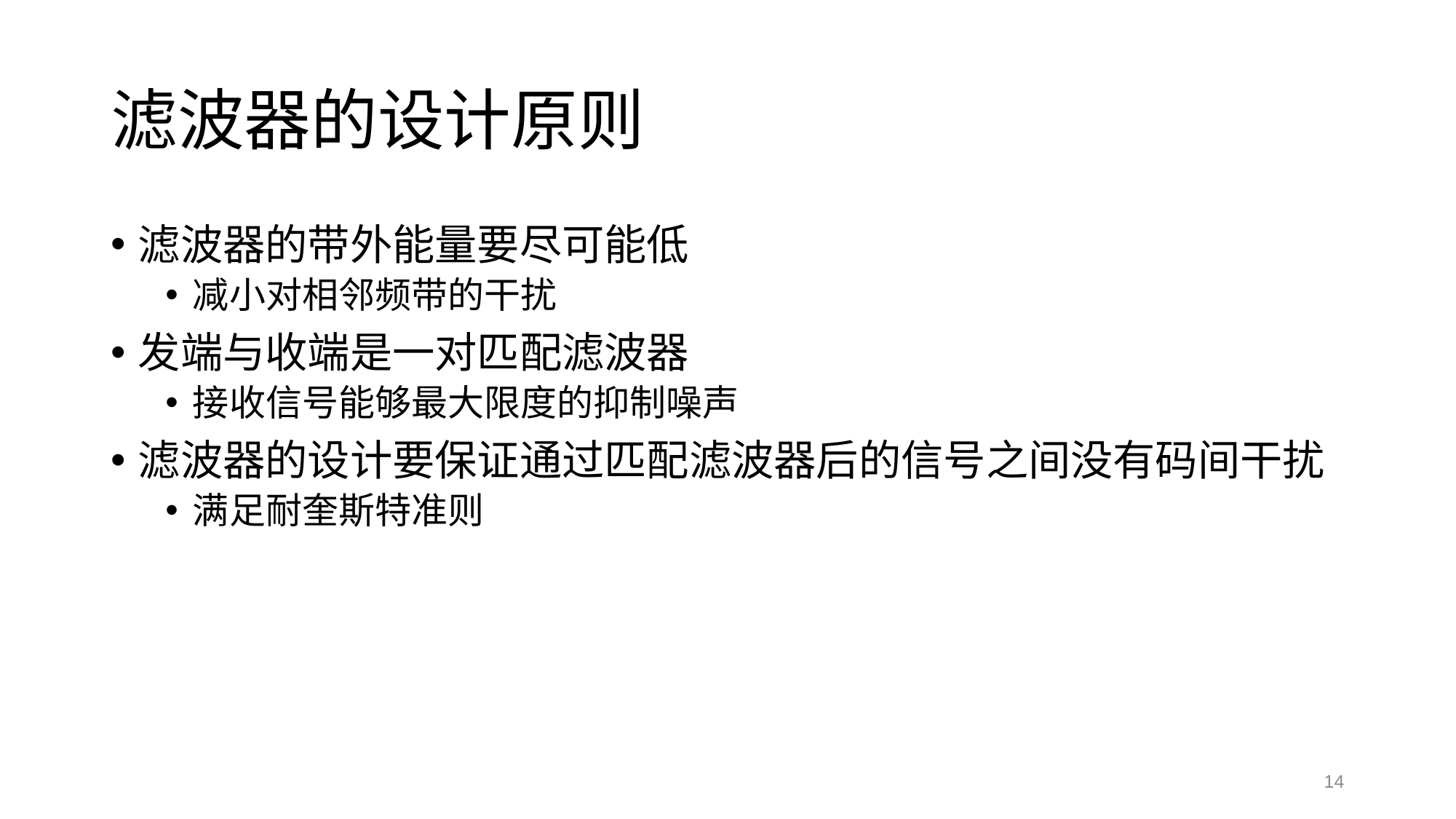

# 滤波器的设计原则
滤波器的带外能量要尽可能低
减小对相邻频带的干扰
发端与收端是一对匹配滤波器
接收信号能够最大限度的抑制噪声
滤波器的设计要保证通过匹配滤波器后的信号之间没有码间干扰
满足耐奎斯特准则
14